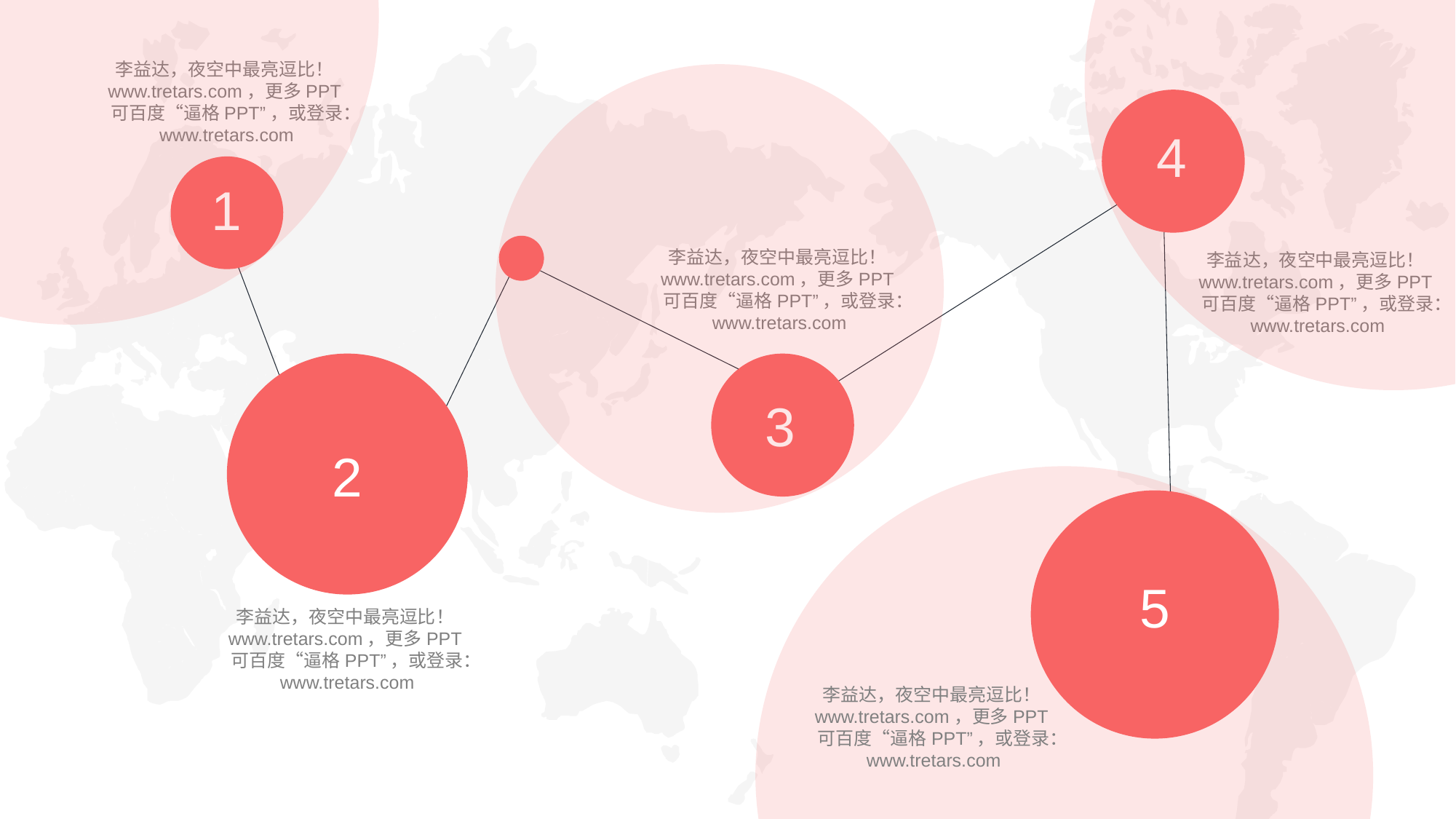

李益达，夜空中最亮逗比！www.tretars.com，更多PPT可百度“逼格PPT”，或登录：www.tretars.com

4

1

李益达，夜空中最亮逗比！www.tretars.com，更多PPT可百度“逼格PPT”，或登录：www.tretars.com
李益达，夜空中最亮逗比！www.tretars.com，更多PPT可百度“逼格PPT”，或登录：www.tretars.com

3
2

5
李益达，夜空中最亮逗比！www.tretars.com，更多PPT可百度“逼格PPT”，或登录：www.tretars.com
李益达，夜空中最亮逗比！www.tretars.com，更多PPT可百度“逼格PPT”，或登录：www.tretars.com